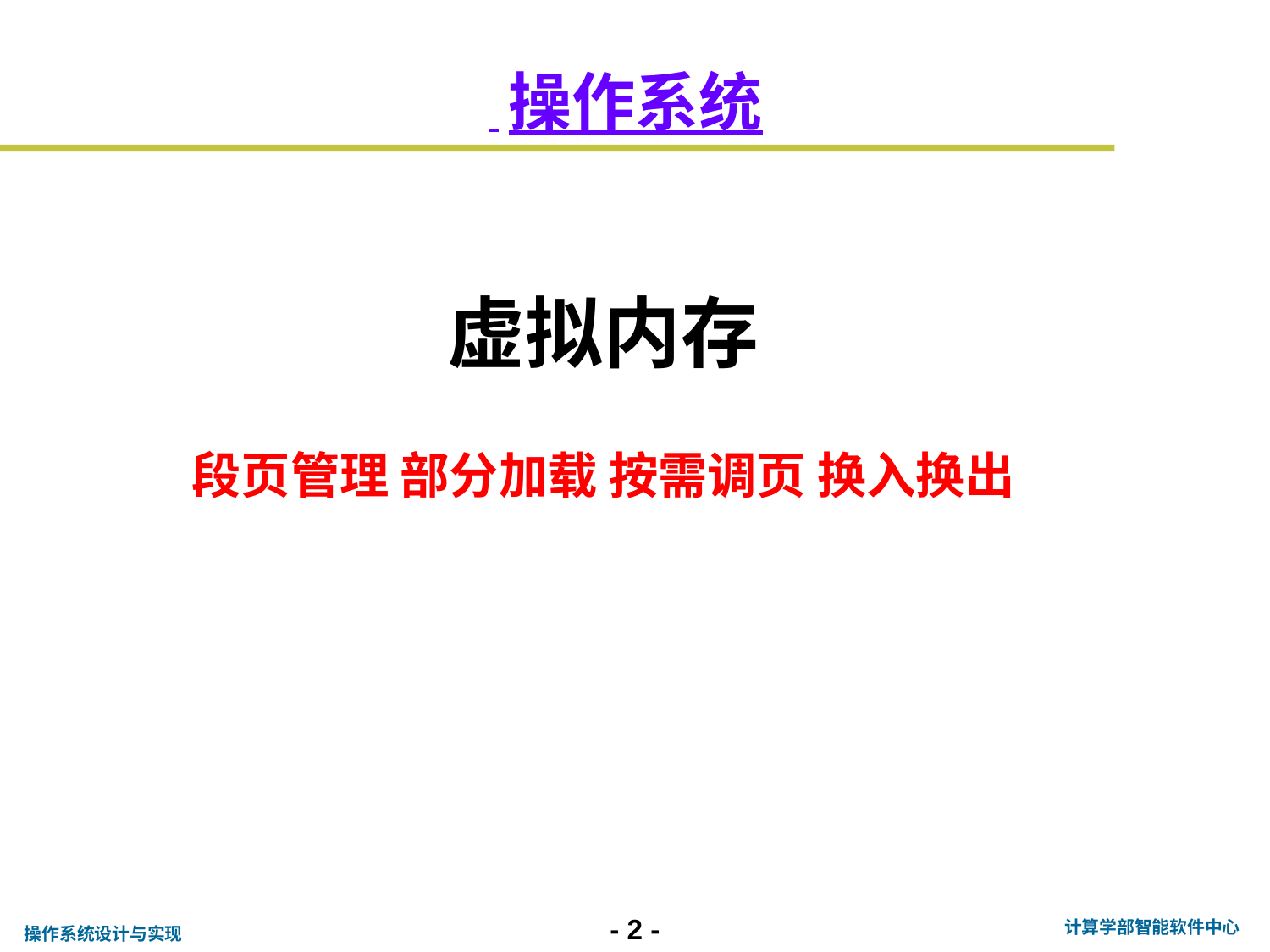

# 操作系统

虚拟内存

段页管理 部分加载 按需调页 换入换出